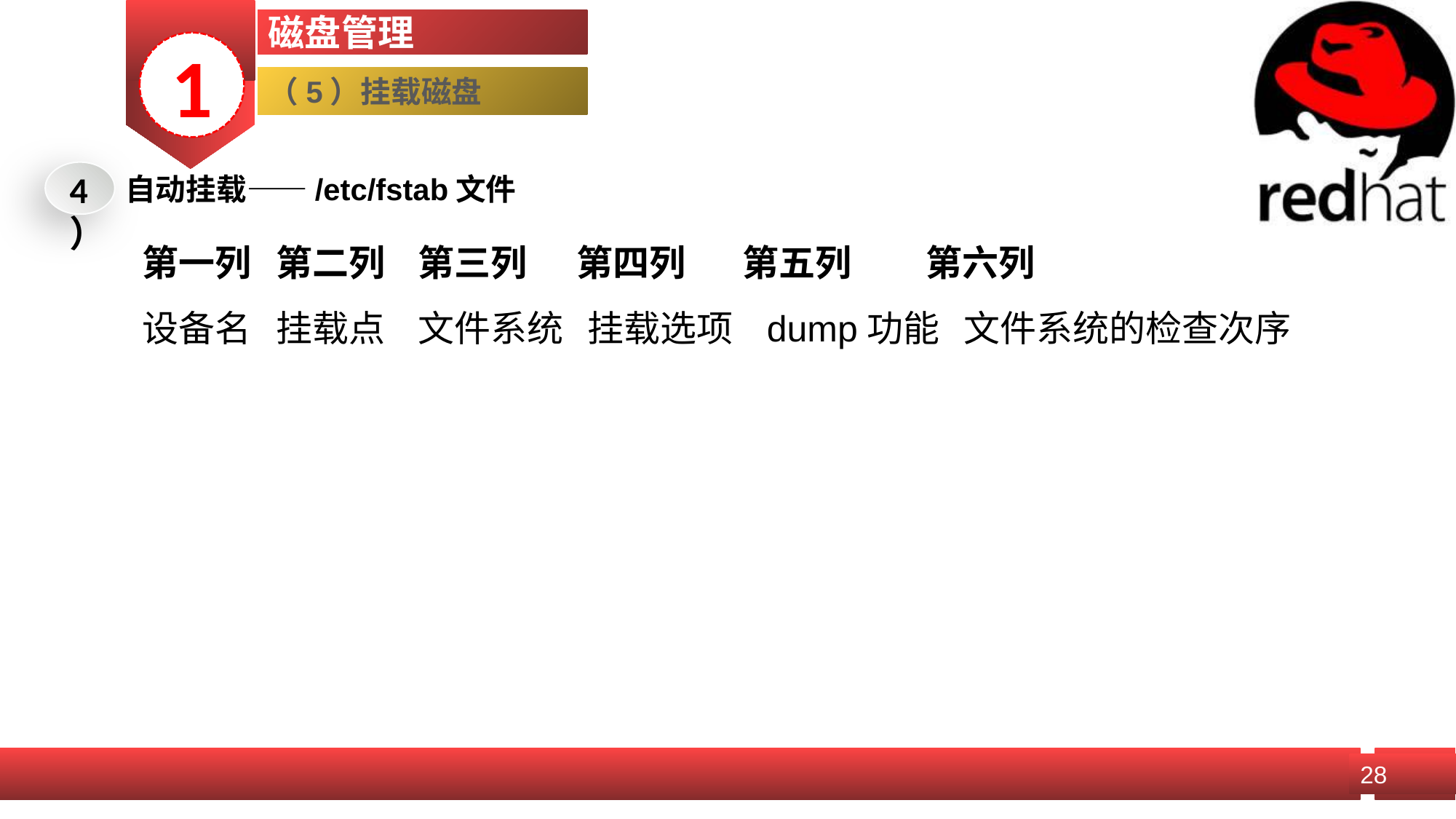

磁盘管理
1
（5）挂载磁盘
4）

自动挂载——/etc/fstab文件
第一列   第二列    第三列      第四列       第五列         第六列
设备名   挂载点    文件系统   挂载选项   dump功能   文件系统的检查次序